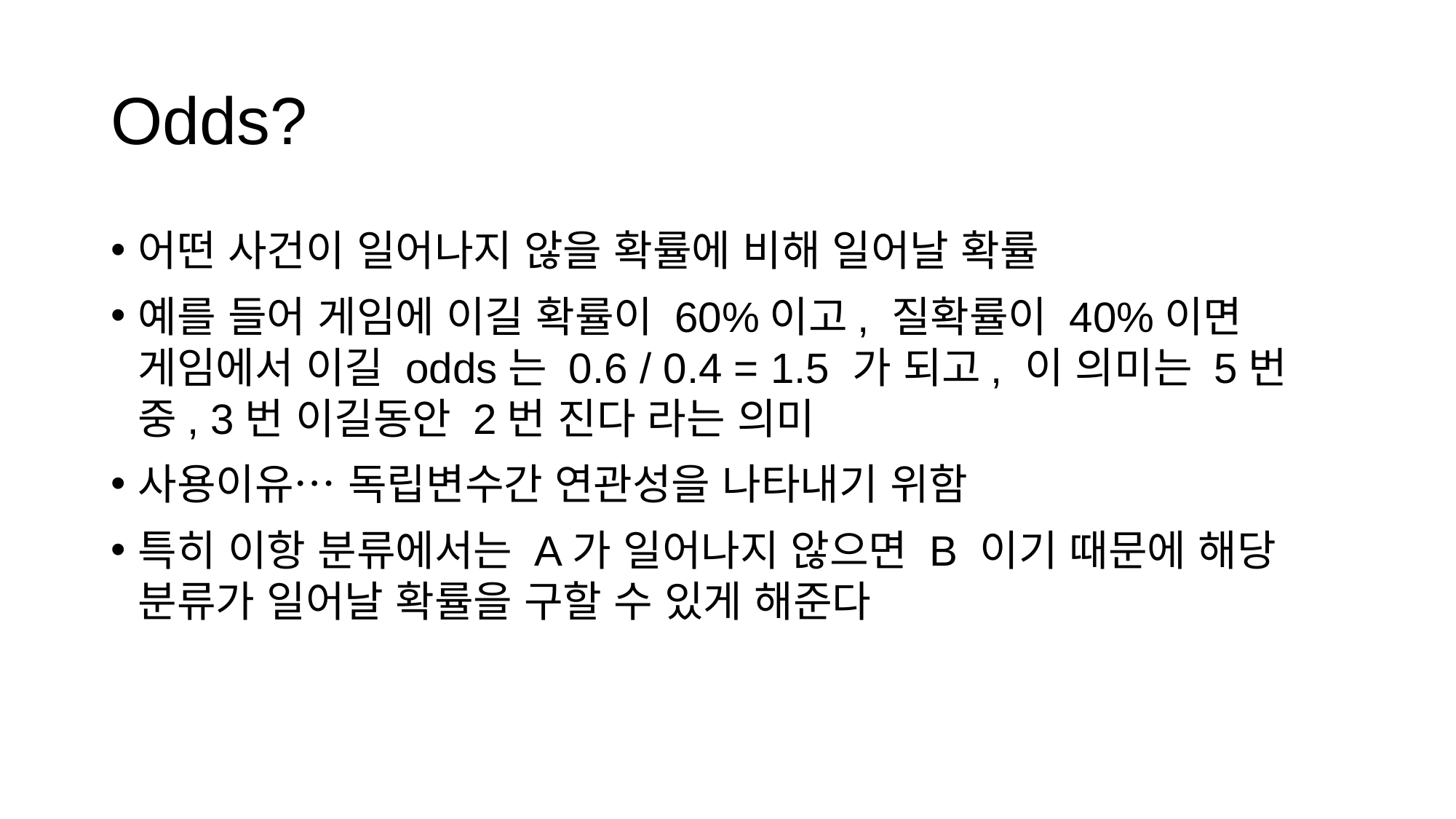

# Odds?
어떤 사건이 일어나지 않을 확률에 비해 일어날 확률
예를 들어 게임에 이길 확률이 60%이고, 질확률이 40%이면 게임에서 이길 odds는 0.6 / 0.4 = 1.5 가 되고, 이 의미는 5번 중, 3번 이길동안 2번 진다 라는 의미
사용이유… 독립변수간 연관성을 나타내기 위함
특히 이항 분류에서는 A가 일어나지 않으면 B 이기 때문에 해당 분류가 일어날 확률을 구할 수 있게 해준다